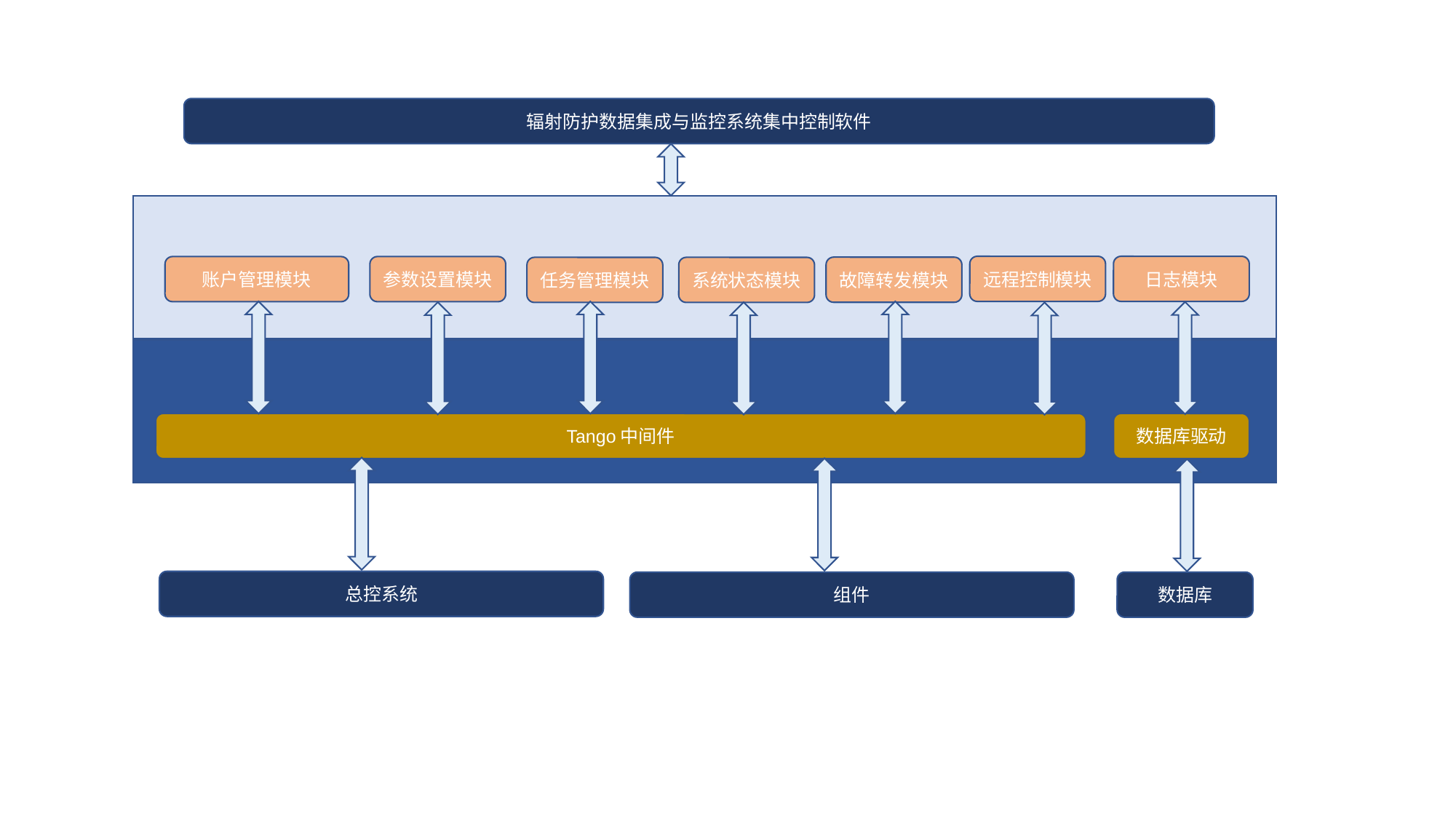

辐射防护数据集成与监控系统集中控制软件

远程控制模块
日志模块
账户管理模块
参数设置模块
任务管理模块
系统状态模块

数据库驱动
Tango中间件

总控系统
数据库
故障转发模块

组件